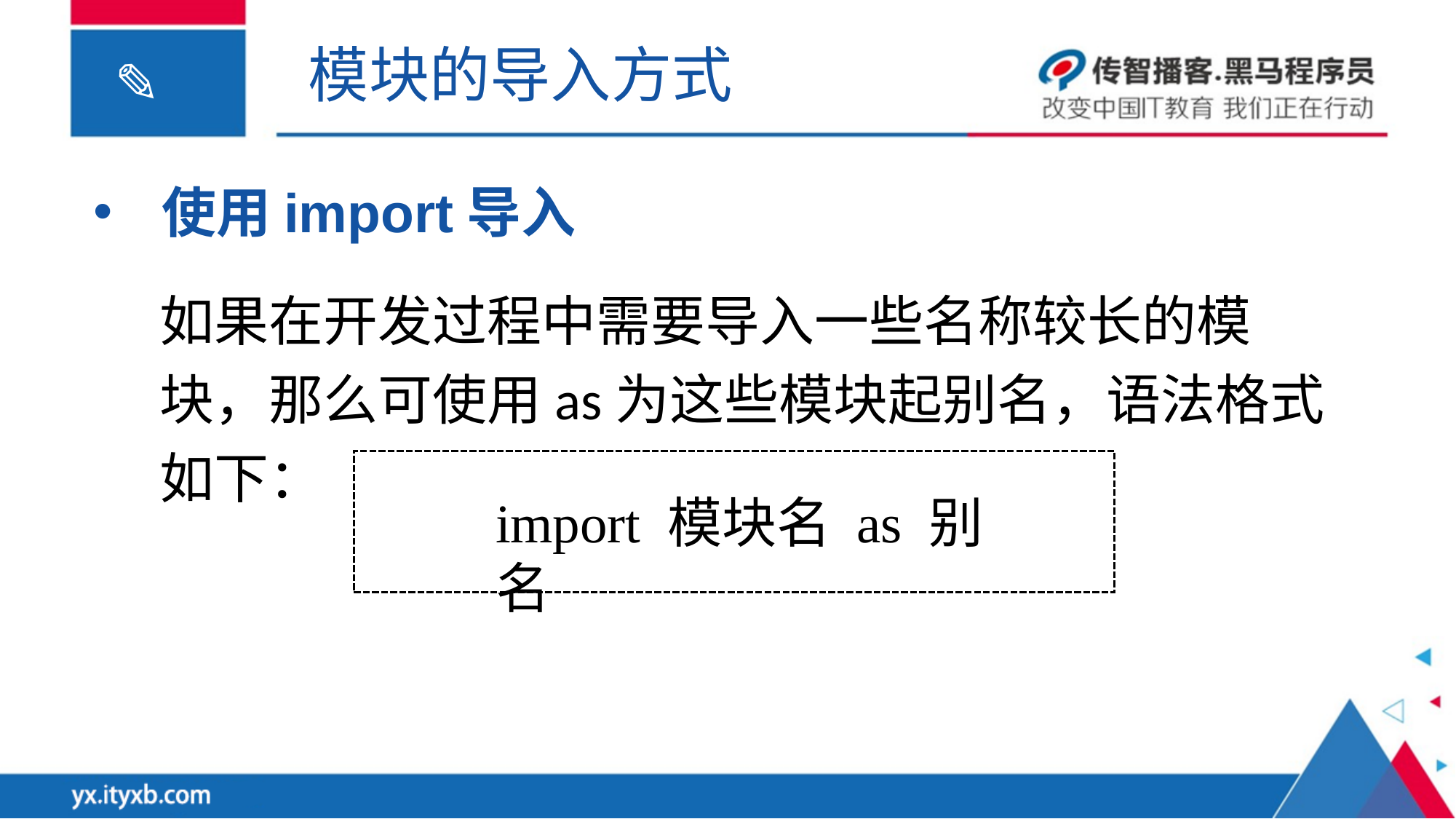

模块的导入方式
使用import导入
如果在开发过程中需要导入一些名称较长的模块，那么可使用as为这些模块起别名，语法格式如下：

import 模块名 as 别名